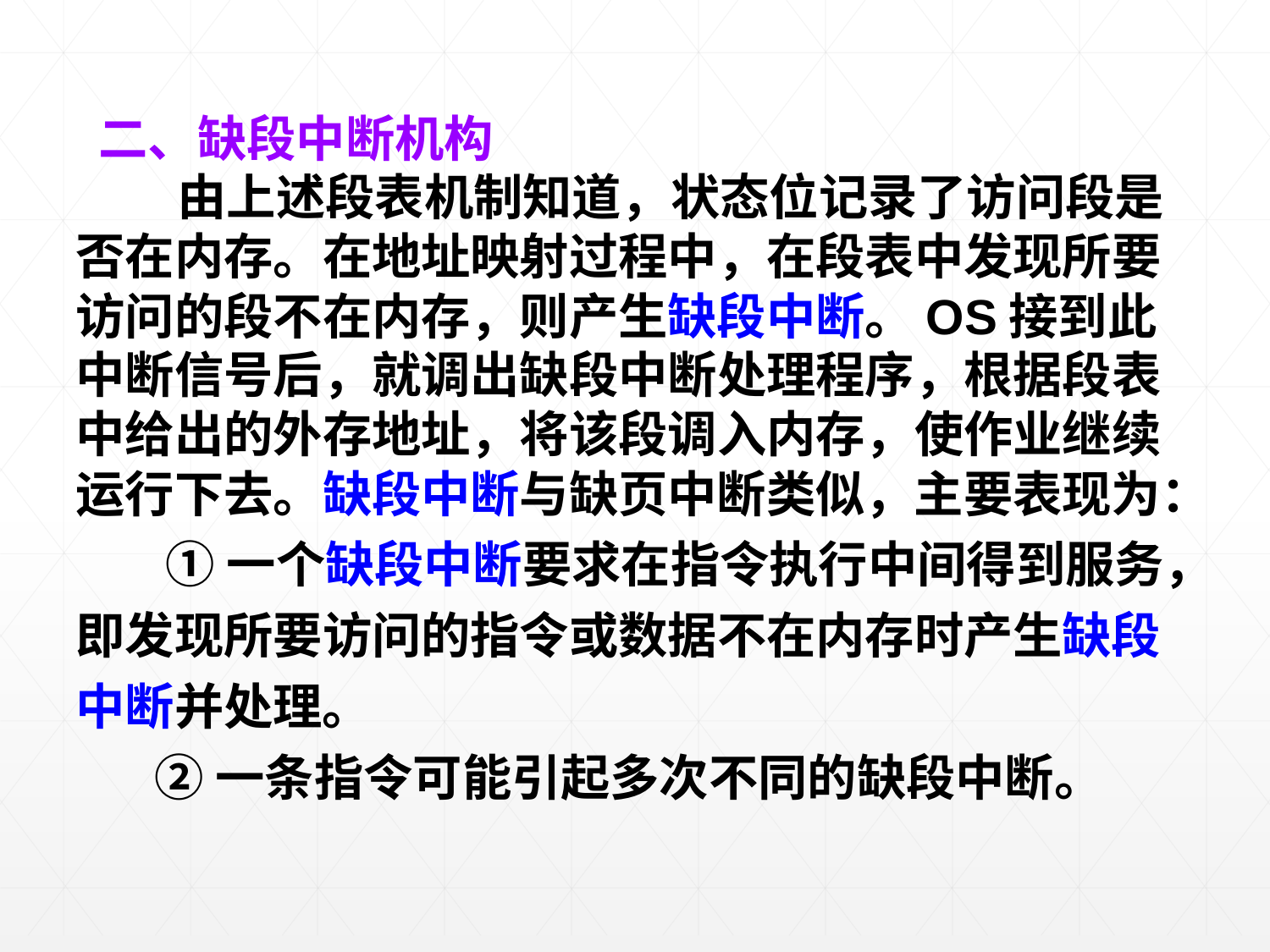

二、缺段中断机构
        由上述段表机制知道，状态位记录了访问段是否在内存。在地址映射过程中，在段表中发现所要访问的段不在内存，则产生缺段中断。OS接到此中断信号后，就调出缺段中断处理程序，根据段表中给出的外存地址，将该段调入内存，使作业继续运行下去。缺段中断与缺页中断类似，主要表现为：
        ①一个缺段中断要求在指令执行中间得到服务，即发现所要访问的指令或数据不在内存时产生缺段中断并处理。
       ②一条指令可能引起多次不同的缺段中断。